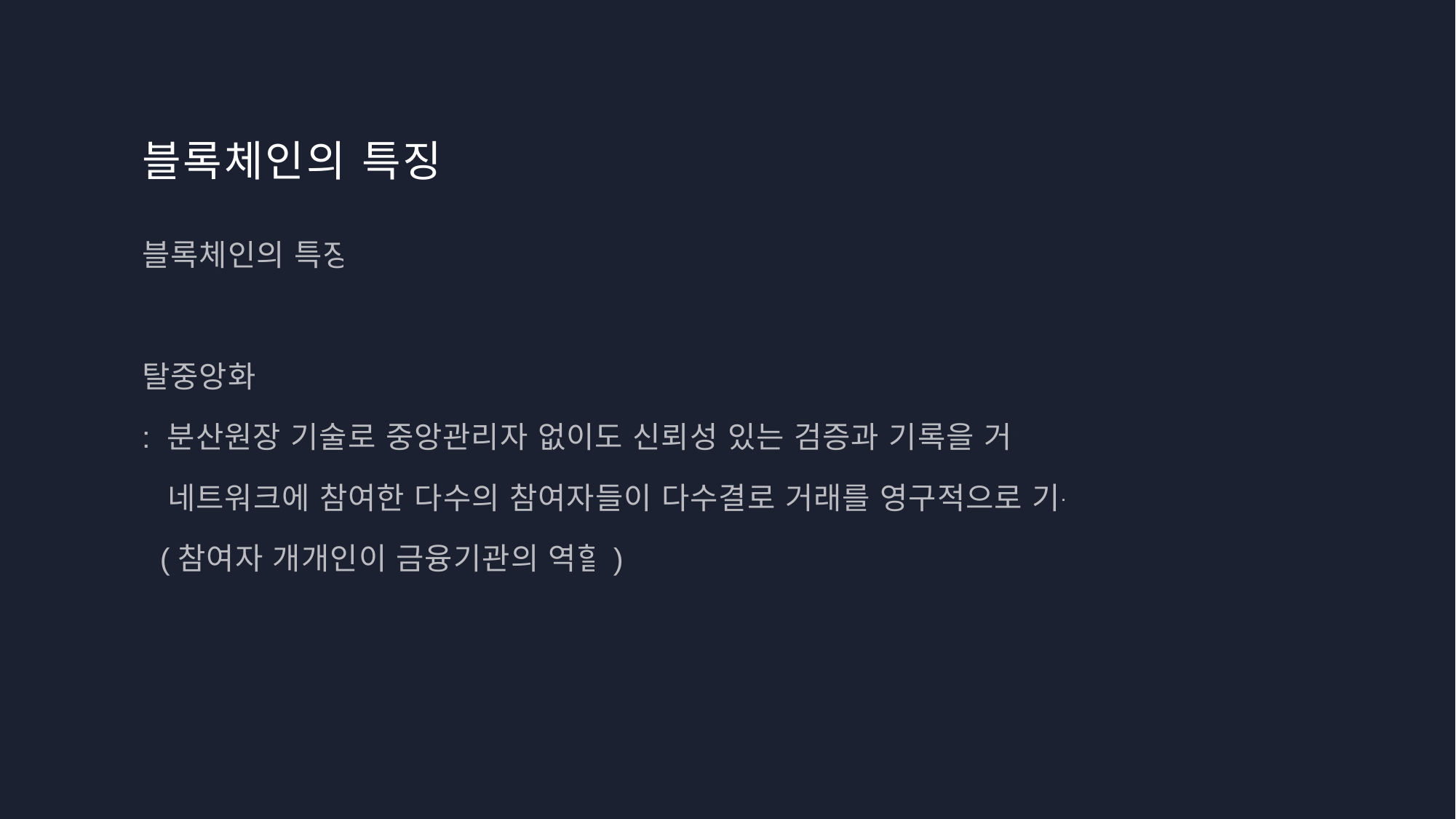

# 블록체인의 특징
블록체인의 특징

탈중앙화
: 분산원장 기술로 중앙관리자 없이도 신뢰성 있는 검증과 기록을 거침
  네트워크에 참여한 다수의 참여자들이 다수결로 거래를 영구적으로 기록
  (참여자 개개인이 금융기관의 역할)